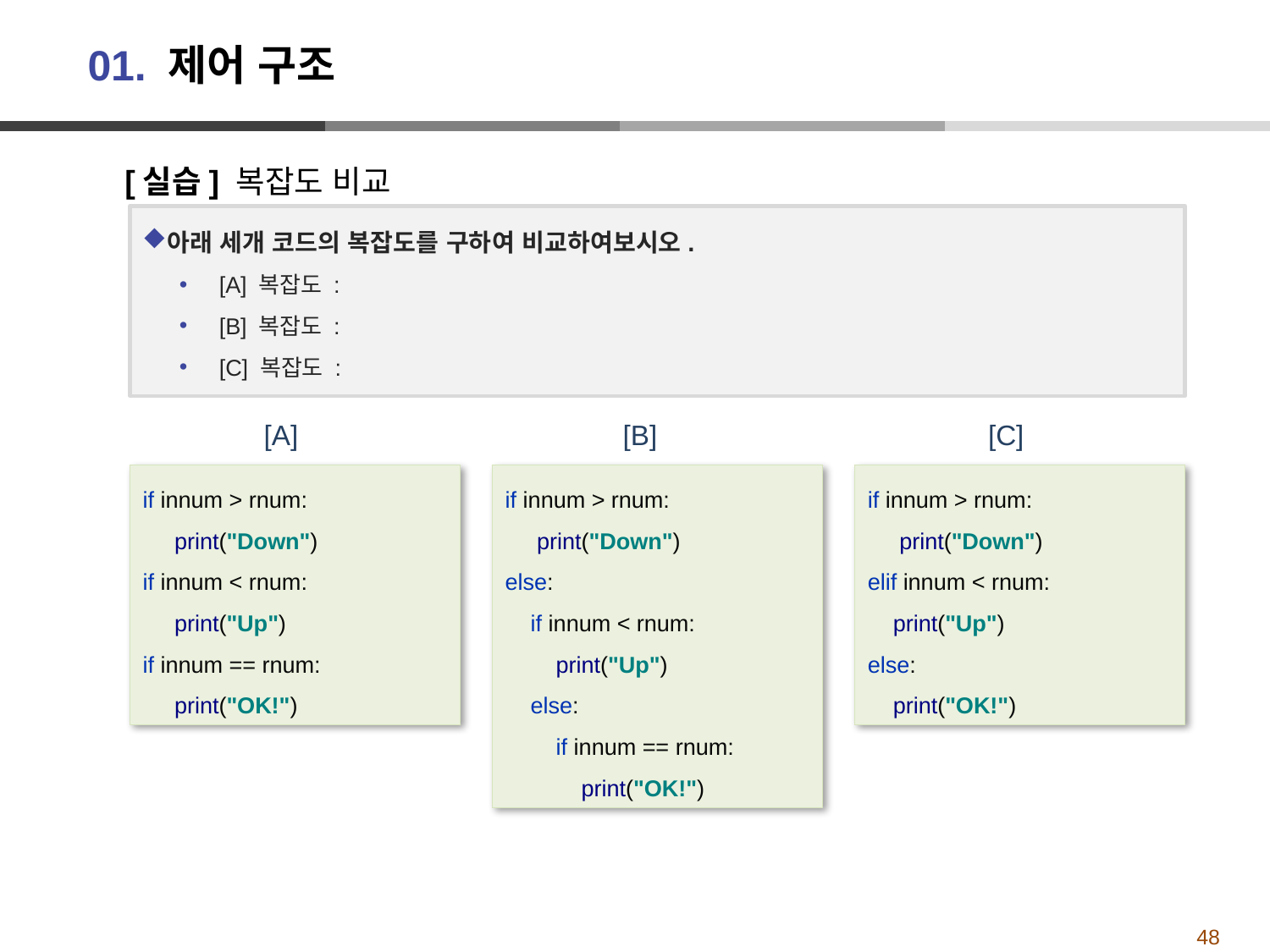

# 01. 제어 구조
[실습] 복잡도 비교
아래 세개 코드의 복잡도를 구하여 비교하여보시오.
[A] 복잡도 :
[B] 복잡도 :
[C] 복잡도 :
[A]
[B]
[C]
if innum > rnum:
     print("Down")
if innum < rnum:
     print("Up")
if innum == rnum:
     print("OK!")
if innum > rnum:
     print("Down")
else:
    if innum < rnum:
        print("Up")
    else:
        if innum == rnum:
            print("OK!")
if innum > rnum:
     print("Down")
elif innum < rnum:
    print("Up")
else:
    print("OK!")